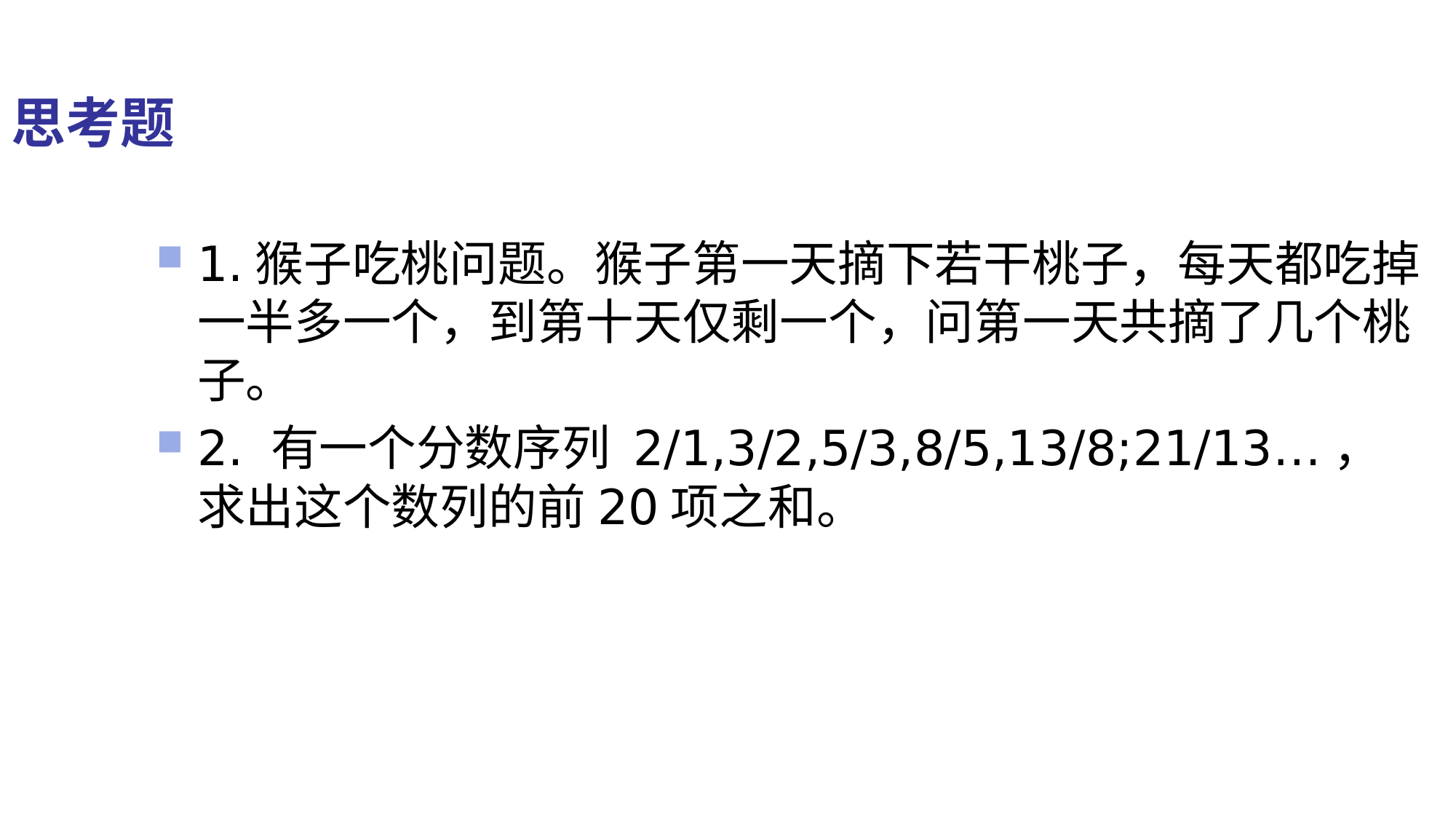

# 思考题
1.猴子吃桃问题。猴子第一天摘下若干桃子，每天都吃掉一半多一个，到第十天仅剩一个，问第一天共摘了几个桃子。
2. 有一个分数序列 2/1,3/2,5/3,8/5,13/8;21/13…，求出这个数列的前20项之和。